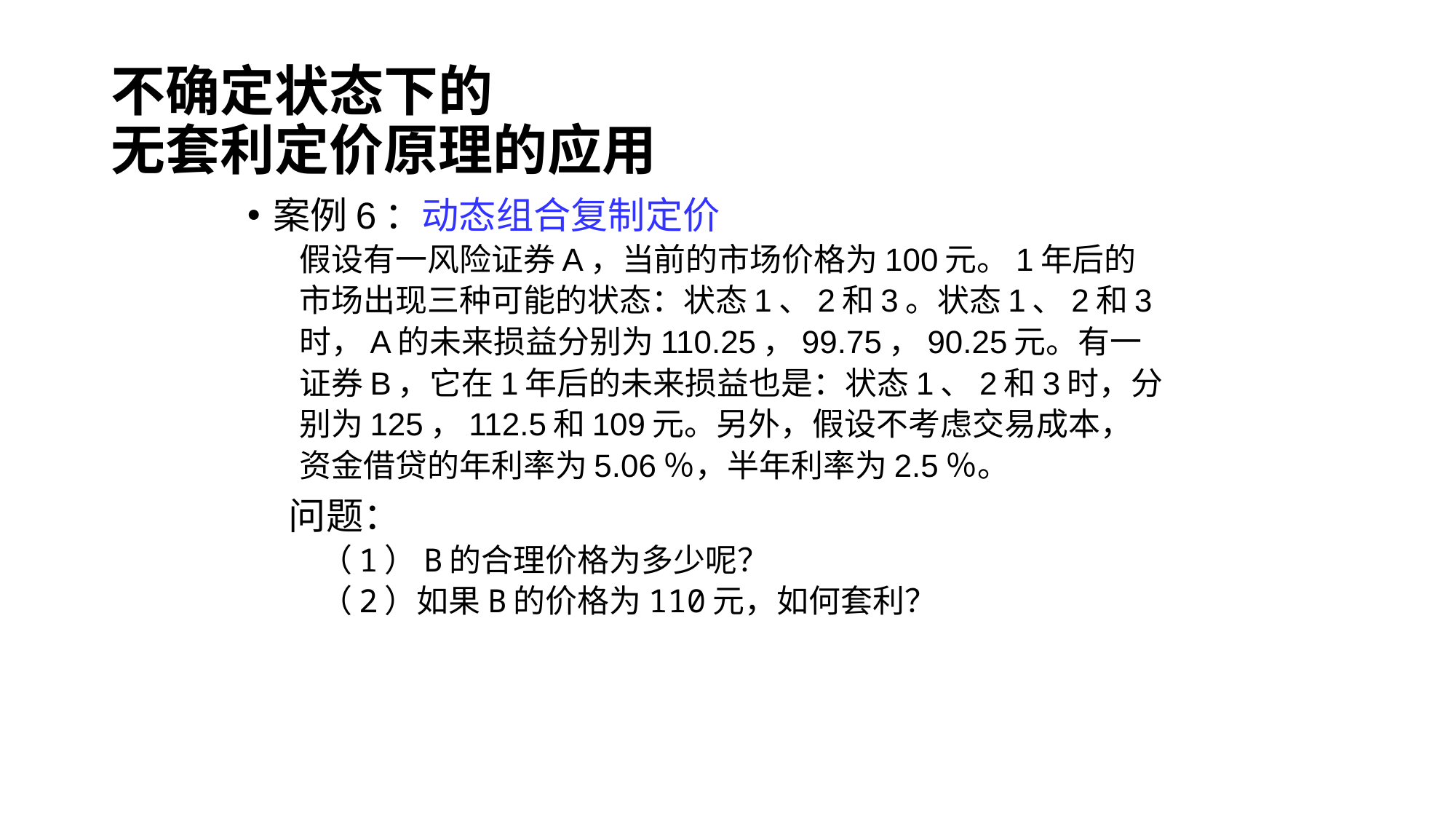

不确定状态下的
无套利定价原理的应用
案例6：动态组合复制定价
假设有一风险证券A，当前的市场价格为100元。1年后的
市场出现三种可能的状态：状态1、2和3。状态1、2和3
时，A的未来损益分别为110.25，99.75，90.25元。有一
证券B，它在1年后的未来损益也是：状态1、2和3时，分
别为125，112.5和109元。另外，假设不考虑交易成本，
资金借贷的年利率为5.06％，半年利率为2.5％。
    问题：
  （1）B的合理价格为多少呢？
  （2）如果B的价格为110元，如何套利？